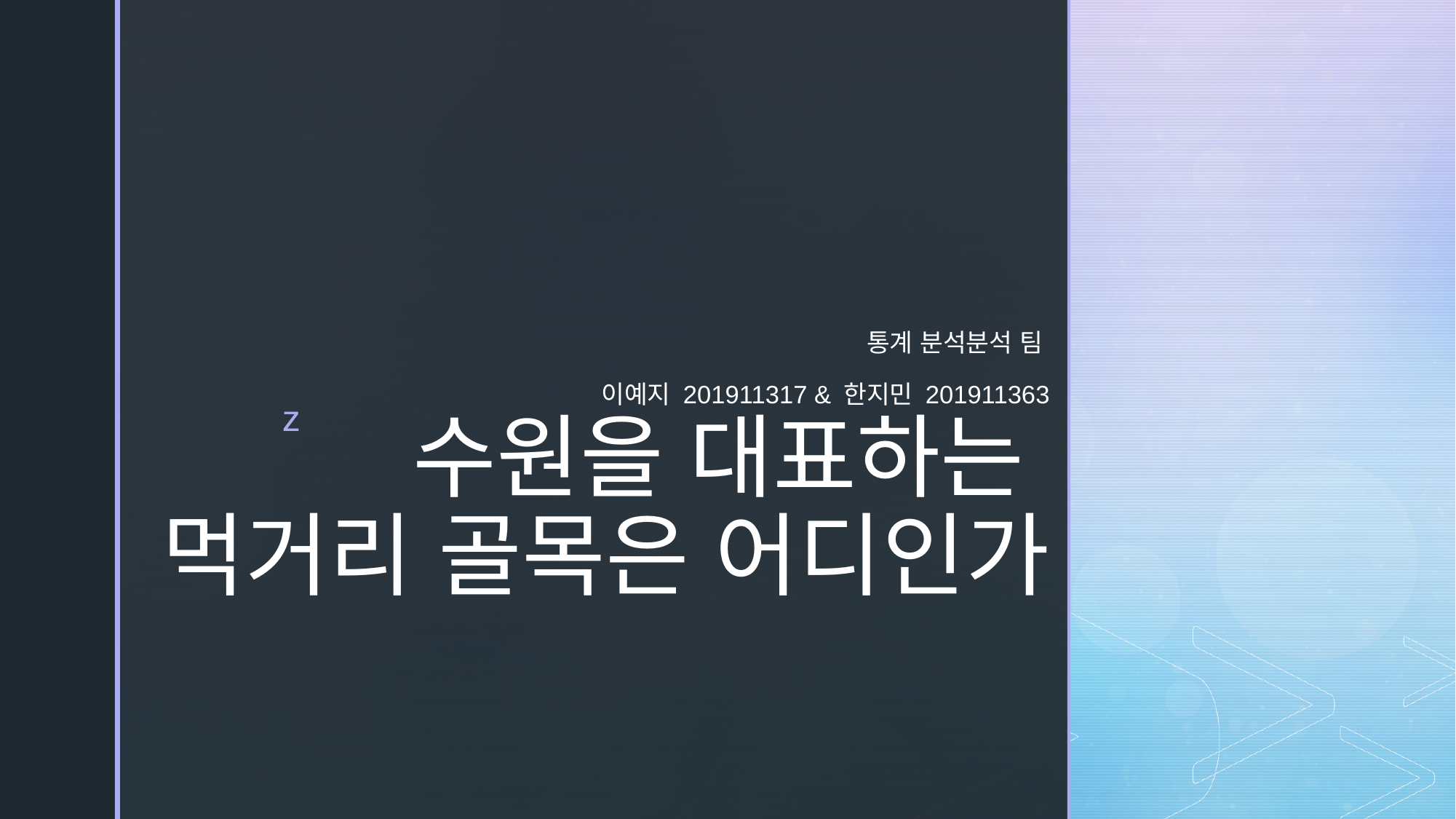

통계 분석분석 팀
이예지 201911317 & 한지민 201911363

# 수원을 대표하는 먹거리 골목은 어디인가